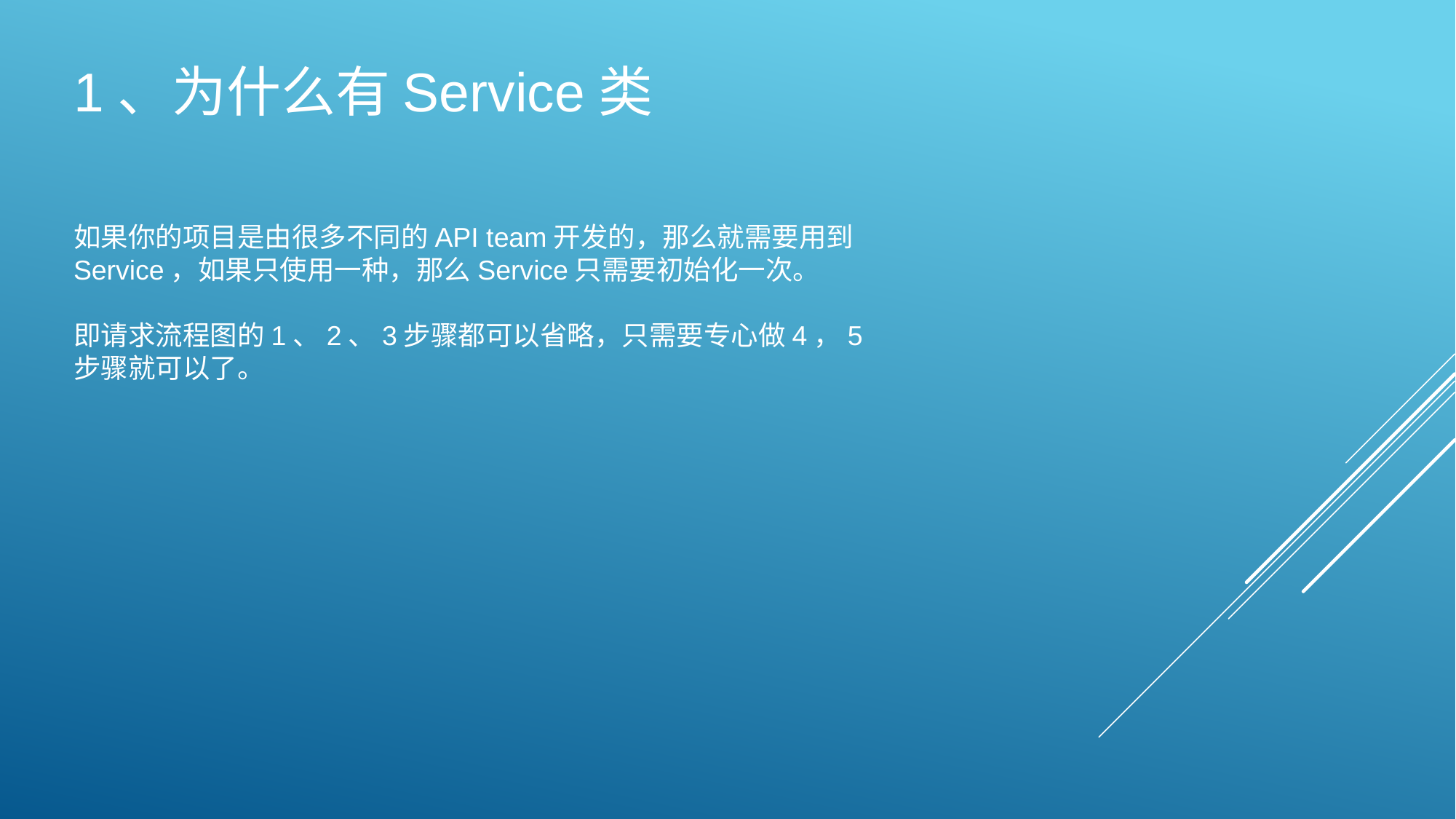

# 1、为什么有Service类
如果你的项目是由很多不同的API team开发的，那么就需要用到Service，如果只使用一种，那么Service只需要初始化一次。

即请求流程图的1、2、3步骤都可以省略，只需要专心做4，5步骤就可以了。